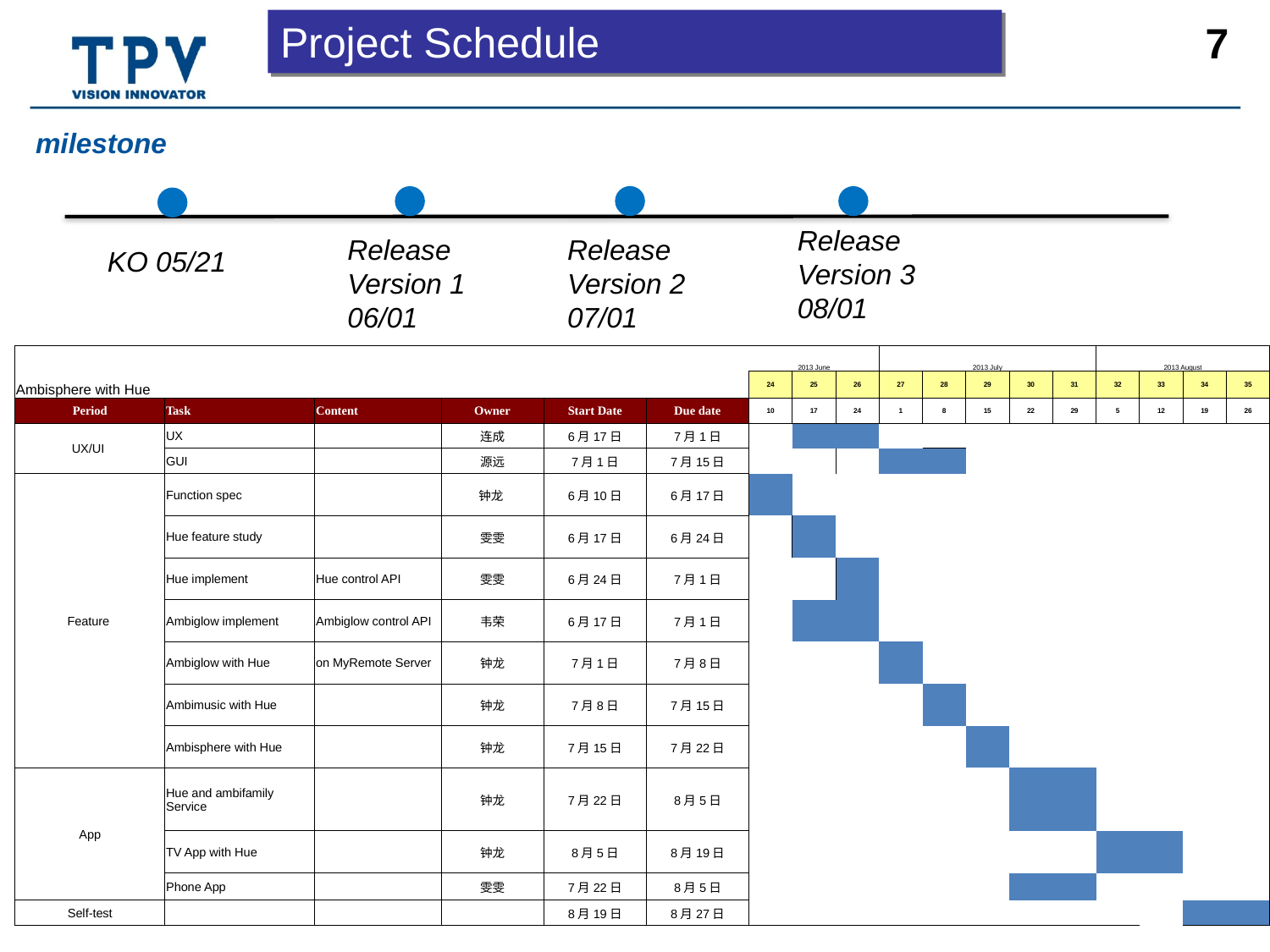

Project Schedule
milestone

Release Version 3
08/01
Release Version 2
07/01
Release Version 1
06/01
KO 05/21
|  |  |  |  |  |  | 2013 June |  |  | 2013 July |  |  |  |  | 2013 August |  |  |  |
| --- | --- | --- | --- | --- | --- | --- | --- | --- | --- | --- | --- | --- | --- | --- | --- | --- | --- |
| Ambisphere with Hue |  |  |  |  |  | 24 | 25 | 26 | 27 | 28 | 29 | 30 | 31 | 32 | 33 | 34 | 35 |
| Period | Task | Content | Owner | Start Date | Due date | 10 | 17 | 24 | 1 | 8 | 15 | 22 | 29 | 5 | 12 | 19 | 26 |
| UX/UI | UX |  | 连成 | 6月17日 | 7月1日 |  |  |  |  |  |  |  |  |  |  |  |  |
|  | GUI |  | 源远 | 7月1日 | 7月15日 |  |  |  |  |  |  |  |  |  |  |  |  |
| Feature | Function spec |  | 钟龙 | 6月10日 | 6月17日 |  |  |  |  |  |  |  |  |  |  |  |  |
|  | Hue feature study |  | 雯雯 | 6月17日 | 6月24日 |  |  |  |  |  |  |  |  |  |  |  |  |
|  | Hue implement | Hue control API | 雯雯 | 6月24日 | 7月1日 |  |  |  |  |  |  |  |  |  |  |  |  |
|  | Ambiglow implement | Ambiglow control API | 韦荣 | 6月17日 | 7月1日 |  |  |  |  |  |  |  |  |  |  |  |  |
|  | Ambiglow with Hue | on MyRemote Server | 钟龙 | 7月1日 | 7月8日 |  |  |  |  |  |  |  |  |  |  |  |  |
|  | Ambimusic with Hue |  | 钟龙 | 7月8日 | 7月15日 |  |  |  |  |  |  |  |  |  |  |  |  |
|  | Ambisphere with Hue |  | 钟龙 | 7月15日 | 7月22日 |  |  |  |  |  |  |  |  |  |  |  |  |
| App | Hue and ambifamily Service |  | 钟龙 | 7月22日 | 8月5日 |  |  |  |  |  |  |  |  |  |  |  |  |
|  | TV App with Hue |  | 钟龙 | 8月5日 | 8月19日 |  |  |  |  |  |  |  |  |  |  |  |  |
|  | Phone App |  | 雯雯 | 7月22日 | 8月5日 |  |  |  |  |  |  |  |  |  |  |  |  |
| Self-test |  |  |  | 8月19日 | 8月27日 |  |  |  |  |  |  |  |  |  |  |  |  |